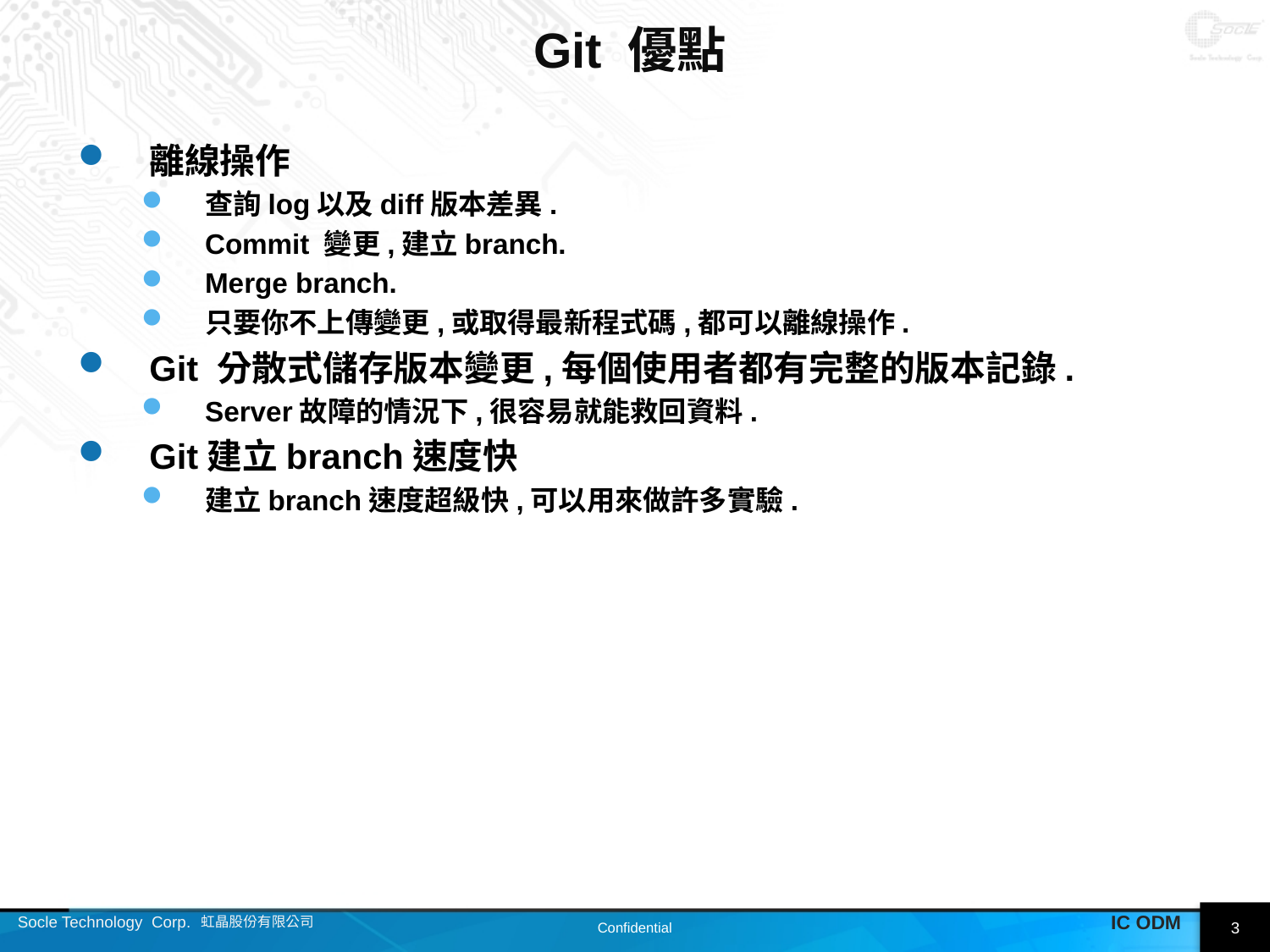

# Git 優點
離線操作
查詢log以及diff版本差異.
Commit 變更,建立branch.
Merge branch.
只要你不上傳變更,或取得最新程式碼,都可以離線操作.
Git 分散式儲存版本變更,每個使用者都有完整的版本記錄.
Server故障的情況下,很容易就能救回資料.
Git建立branch速度快
建立branch速度超級快,可以用來做許多實驗.